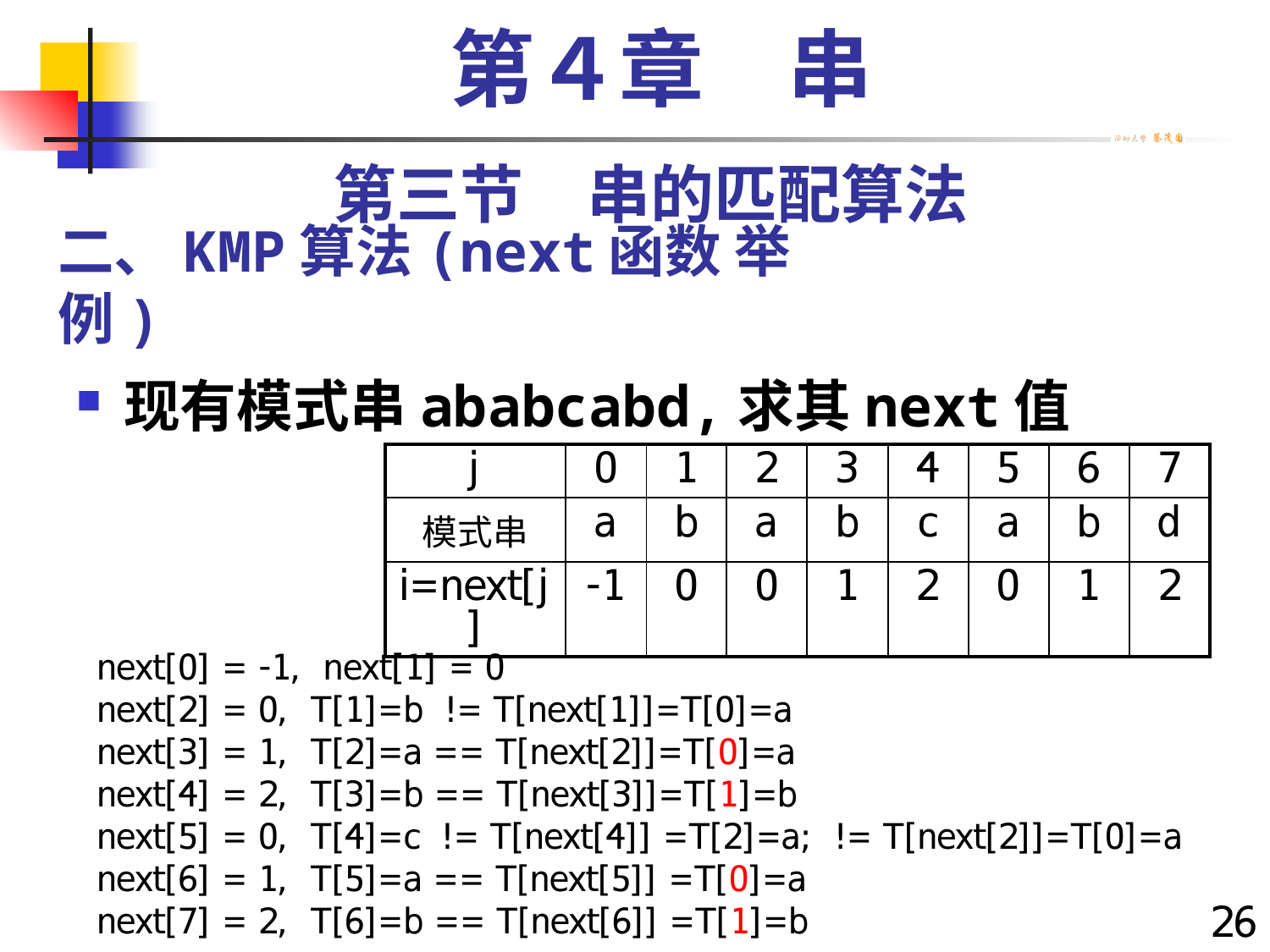

第４章　串
第三节　串的匹配算法
# 二、KMP算法(next函数 举例)
现有模式串ababcabd,求其next值
| j | 0 | 1 | 2 | 3 | 4 | 5 | 6 | 7 |
| --- | --- | --- | --- | --- | --- | --- | --- | --- |
| 模式串 | a | b | a | b | c | a | b | d |
| i=next[j] | -1 | 0 | 0 | 1 | 2 | 0 | 1 | 2 |
next[0] = -1,  next[1] = 0
next[2] = 0,  T[1]=b  != T[next[1]]=T[0]=a
next[3] = 1,  T[2]=a == T[next[2]]=T[0]=a
next[4] = 2,  T[3]=b == T[next[3]]=T[1]=b
next[5] = 0,  T[4]=c  != T[next[4]] =T[2]=a;  != T[next[2]]=T[0]=a
next[6] = 1,  T[5]=a == T[next[5]] =T[0]=a
next[7] = 2,  T[6]=b == T[next[6]] =T[1]=b
26